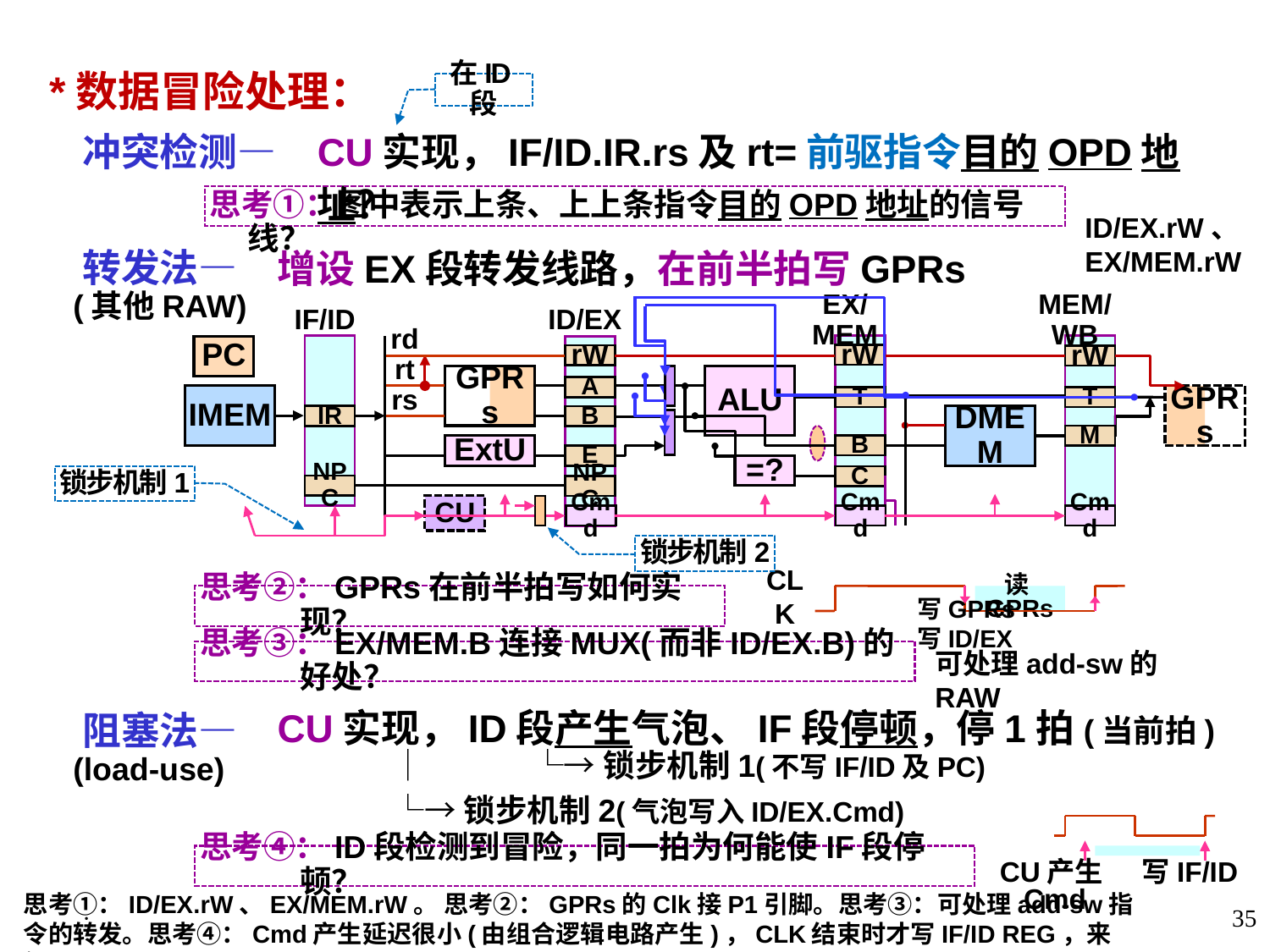

*数据冒险处理：
    冲突检测—
在ID段
CU实现，IF/ID.IR.rs及rt=前驱指令目的OPD地址？
 ID/EX.rW、EX/MEM.rW
思考①：图中表示上条、上上条指令目的OPD地址的信号线？
    转发法—
    (其他RAW)

    阻塞法—
    (load-use)
增设EX段转发线路，在前半拍写GPRs

IF/ID
ID/EX
EX/MEM
MEM/WB
rd
rt
rs

PC

rW
rW
rW
GPRs
ALU
A
IMEM
GPRs
T
T
DMEM
IR
B

M
B
ExtU
E
=?
C
NPC
NPC
CU
Cmd
Cmd
Cmd

锁步机制1

锁步机制2
CLK
读GPRs
写GPRs    写ID/EX
思考②：GPRs在前半拍写如何实现？
思考③：EX/MEM.B连接MUX(而非ID/EX.B)的好处？
可处理add-sw的RAW
CU实现，ID段产生气泡、IF段停顿，停1拍(当前拍)
                │               └→锁步机制1(不写IF/ID及PC)
                └→锁步机制2(气泡写入ID/EX.Cmd)

写IF/ID
CU产生Cmd
思考④：ID段检测到冒险，同一拍为何能使IF段停顿？
思考①：ID/EX.rW、EX/MEM.rW。 思考②：GPRs的Clk接P1引脚。思考③：可处理add-sw指令的转发。思考④：Cmd产生延迟很小(由组合逻辑电路产生)，CLK结束时才写IF/ID REG，来得及。
·
35